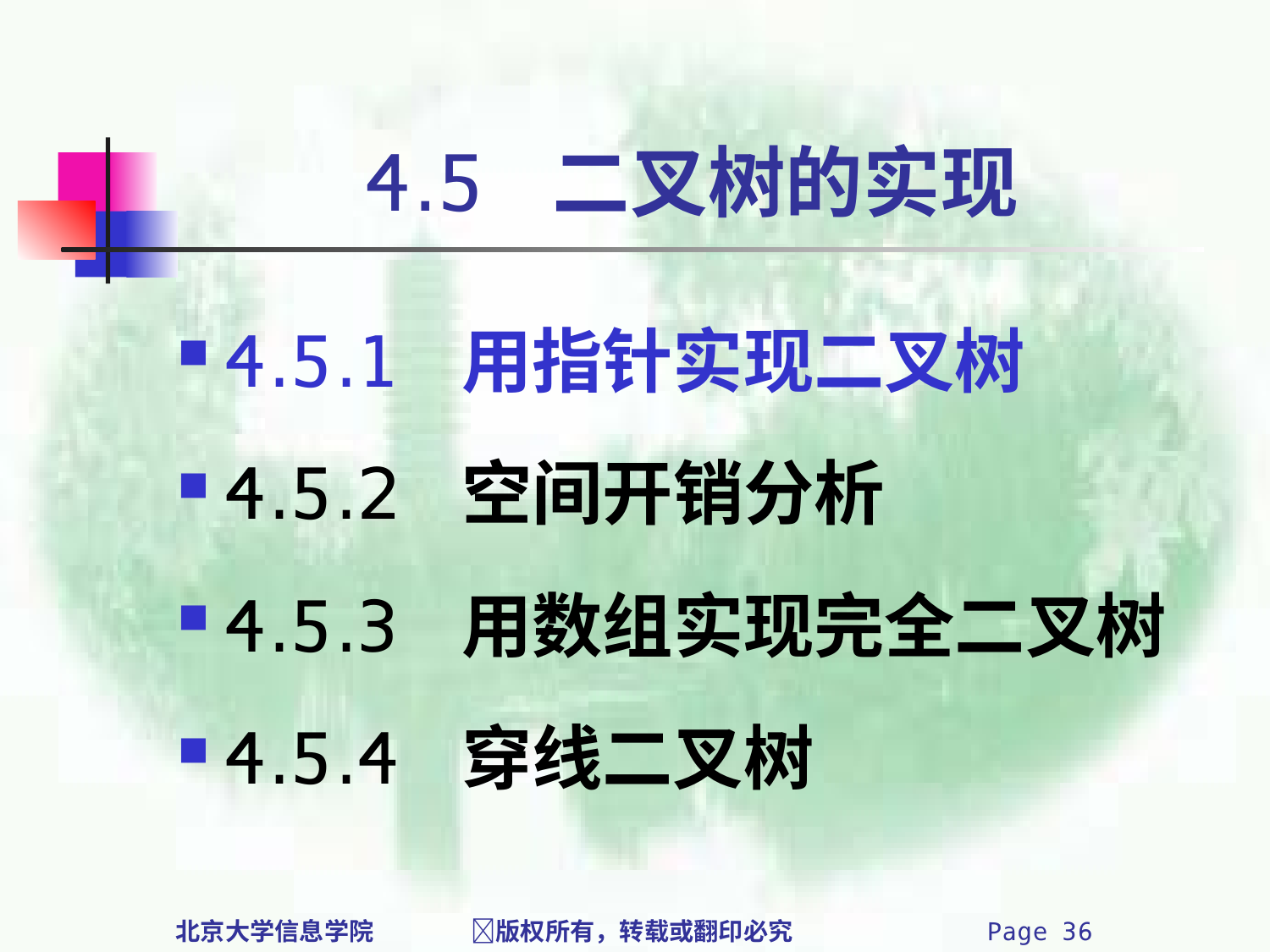

# 4.5  二叉树的实现
4.5.1  用指针实现二叉树
4.5.2  空间开销分析
4.5.3  用数组实现完全二叉树
4.5.4  穿线二叉树
北京大学信息学院                 ©版权所有，转载或翻印必究                                 Page  36